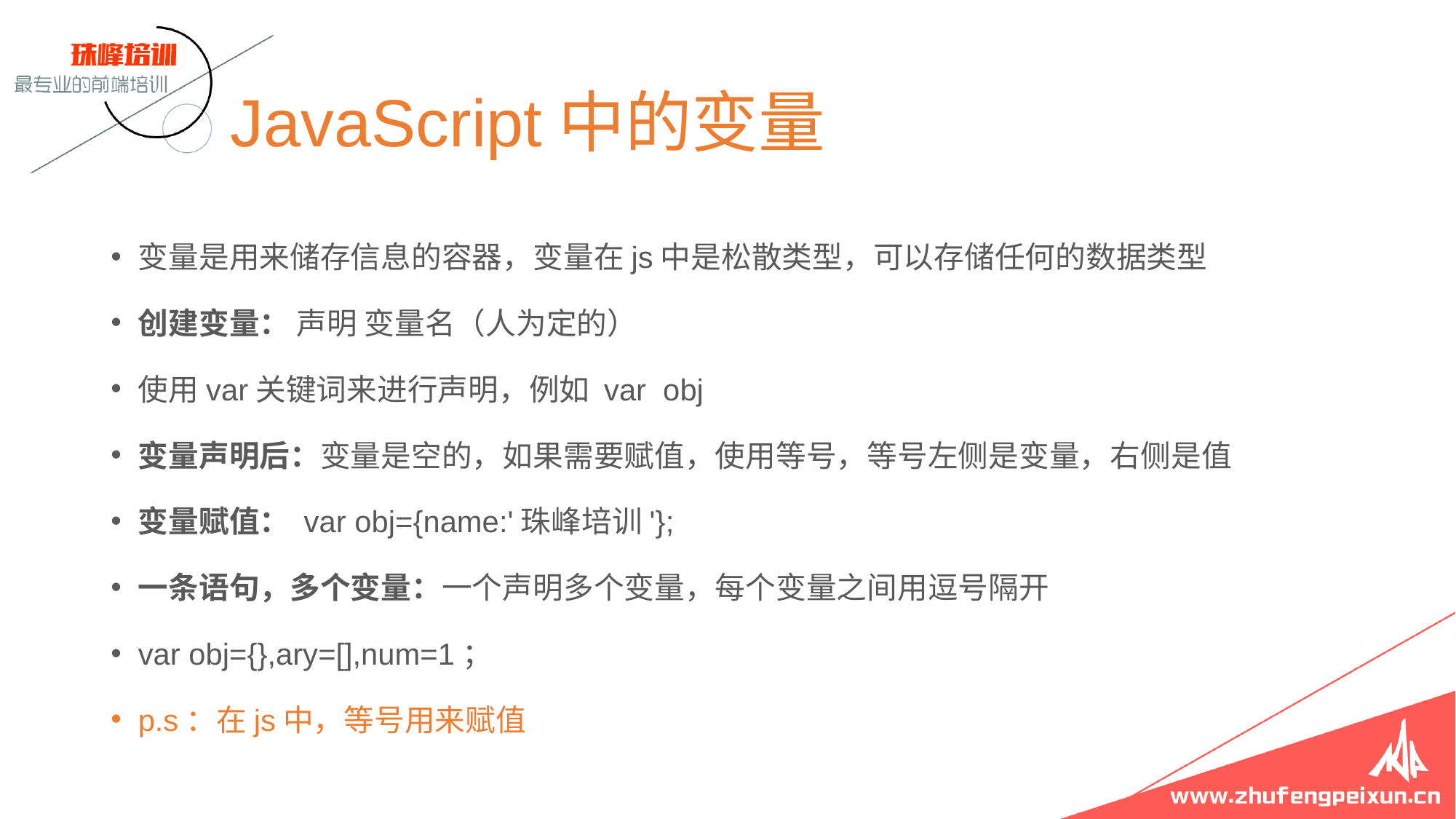

# JavaScript中的变量
变量是用来储存信息的容器，变量在js中是松散类型，可以存储任何的数据类型
创建变量： 声明 变量名（人为定的）
使用var关键词来进行声明，例如 var  obj
变量声明后：变量是空的，如果需要赋值，使用等号，等号左侧是变量，右侧是值
变量赋值： var obj={name:'珠峰培训'};
一条语句，多个变量：一个声明多个变量，每个变量之间用逗号隔开
var obj={},ary=[],num=1；
p.s：在js中，等号用来赋值